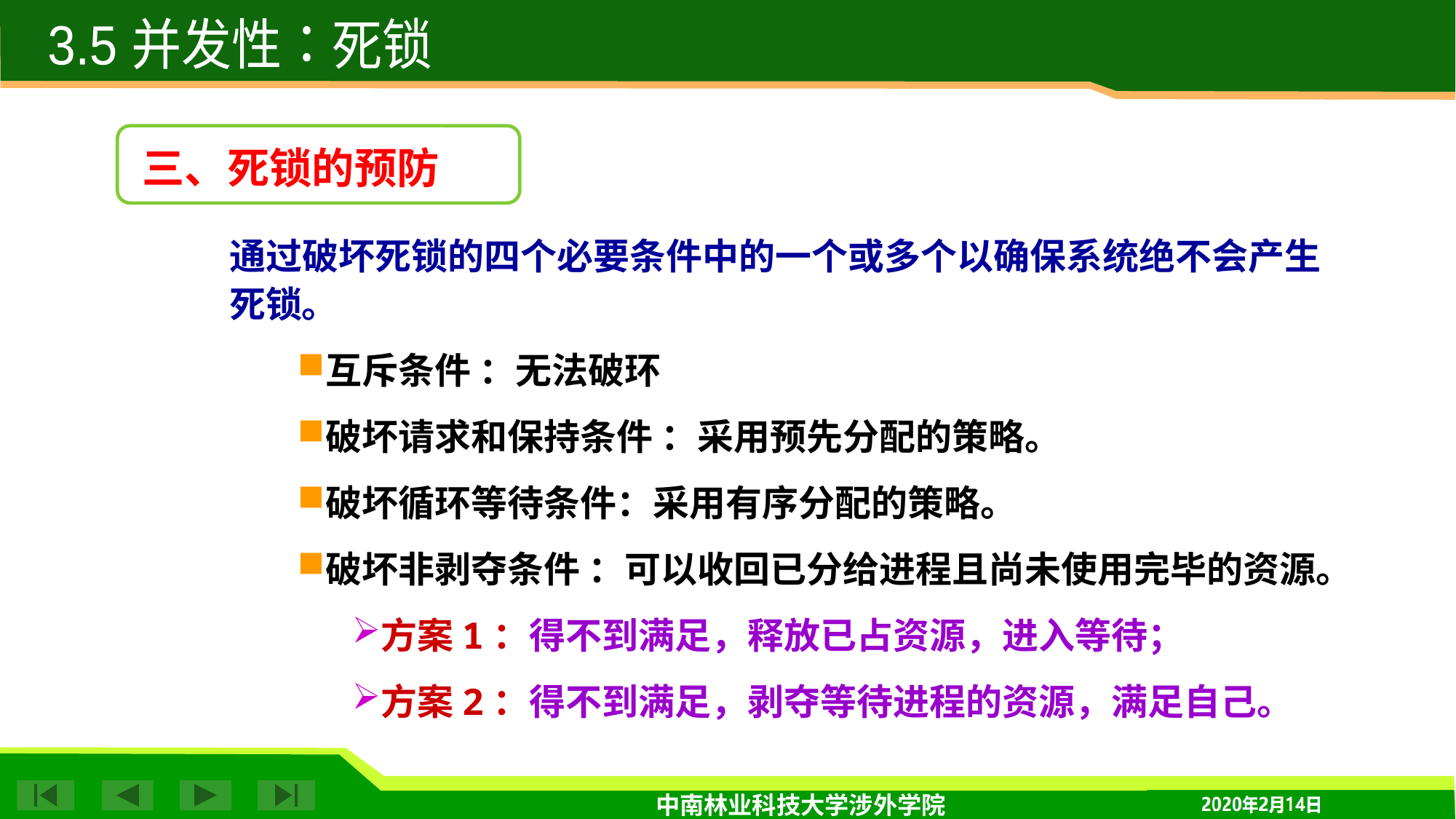

3.5 并发性：死锁

三、死锁的预防
    通过破坏死锁的四个必要条件中的一个或多个以确保系统绝不会产生死锁。
互斥条件 ：无法破环
破坏请求和保持条件 ：采用预先分配的策略。
破坏循环等待条件：采用有序分配的策略。
破坏非剥夺条件 ：可以收回已分给进程且尚未使用完毕的资源。
方案1：得不到满足，释放已占资源，进入等待；
方案2：得不到满足，剥夺等待进程的资源，满足自己。